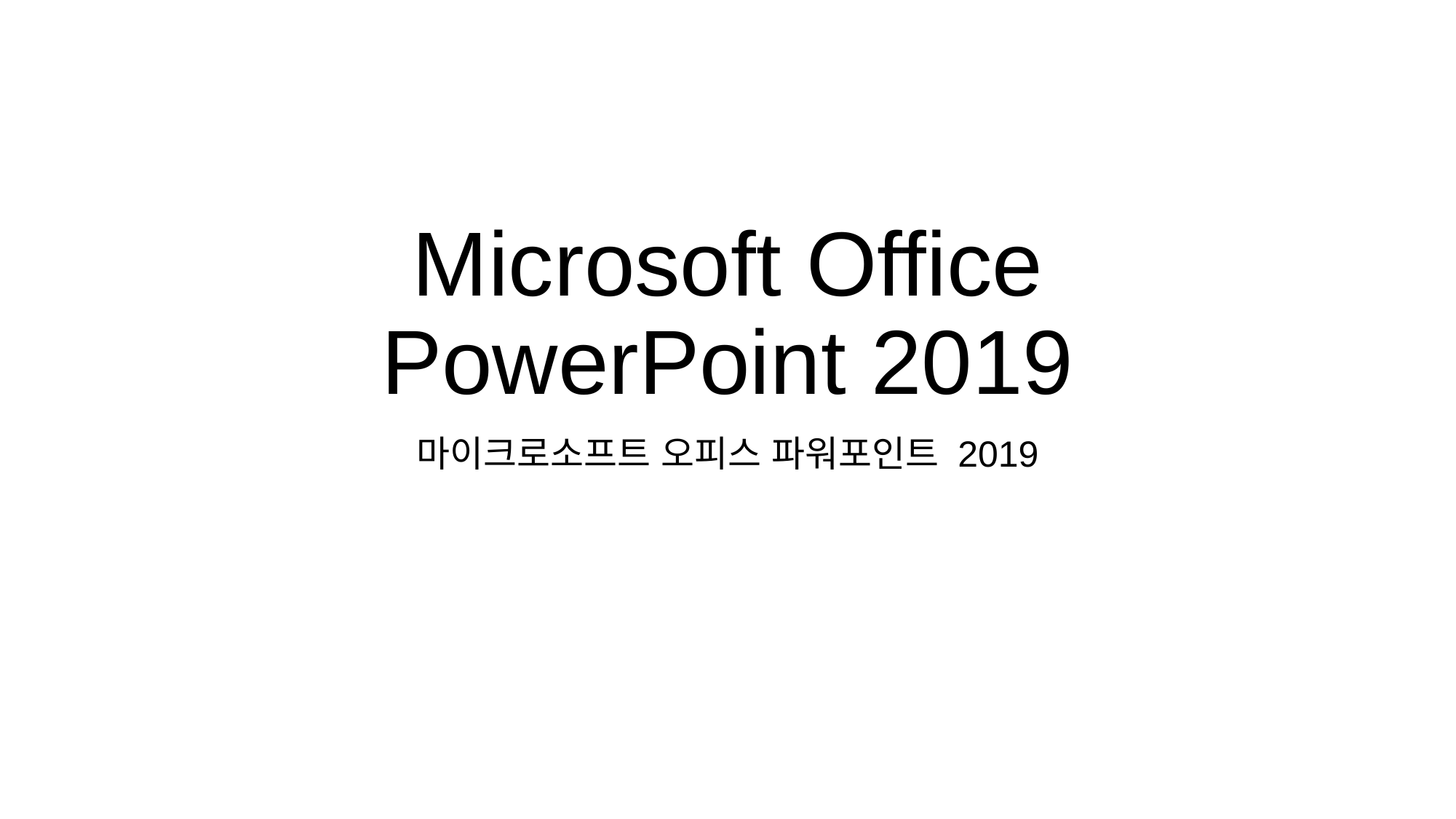

# Microsoft Office PowerPoint 2019
마이크로소프트 오피스 파워포인트 2019